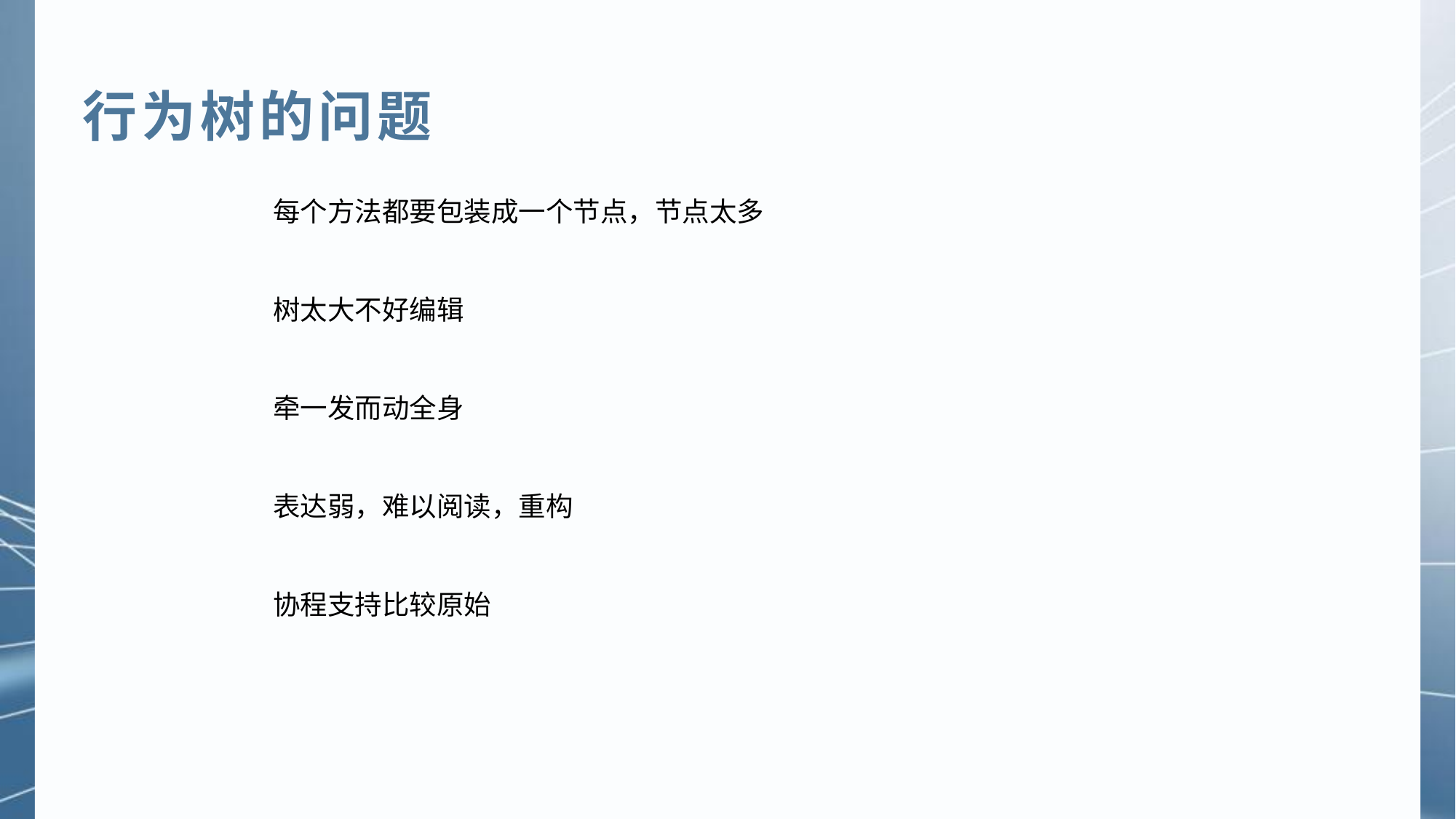

行为树的问题
每个方法都要包装成一个节点，节点太多

树太大不好编辑

牵一发而动全身

表达弱，难以阅读，重构

协程支持比较原始